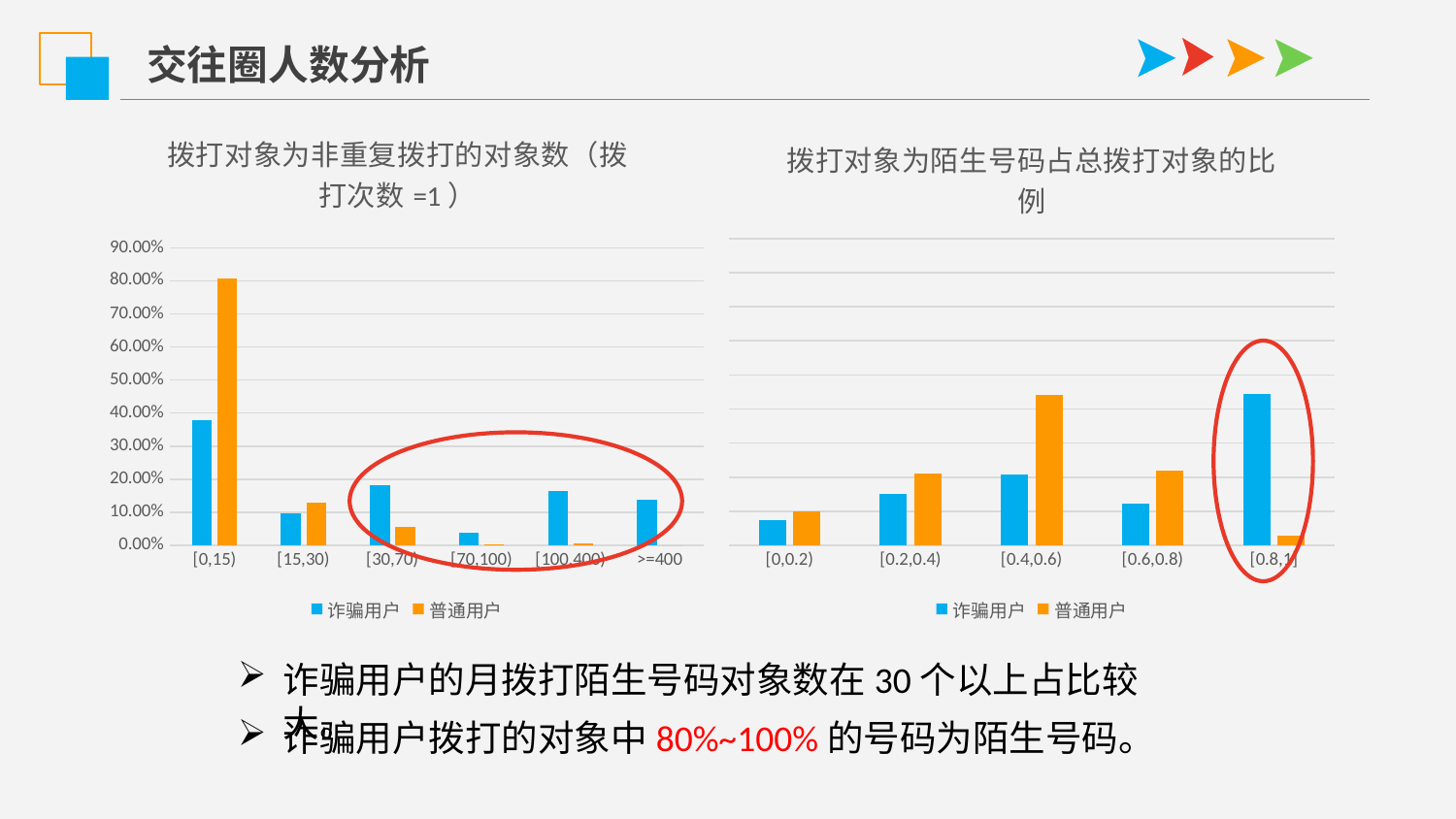

交往圈人数分析

### Chart: 拨打对象为非重复拨打的对象数（拨打次数=1）

| Category | 诈骗用户 | 普通用户 |
|---|---|---|
| [0,15) | 0.3790849673202614 | 0.8066115702479338 |
| [15,30) | 0.09803921568627451 | 0.12892561983471074 |
| [30,70) | 0.1830065359477124 | 0.05619834710743802 |
| [70,100) | 0.0392156862745098 | 0.003305785123966942 |
| [100,400) | 0.16339869281045752 | 0.0049586776859504135 |
| >=400 | 0.13725490196078433 | 0.0 |

### Chart: 拨打对象为陌生号码占总拨打对象的比例

| Category | 诈骗用户 | 普通用户 |
|---|---|---|
| [0,0.2) | 0.07303370786516854 | 0.10091743119266056 |
| [0.2,0.4) | 0.15168539325842698 | 0.21100917431192662 |
| [0.4,0.6) | 0.20786516853932585 | 0.44036697247706424 |
| [0.6,0.8) | 0.12359550561797752 | 0.22018348623853212 |
| [0.8,1] | 0.4438202247191011 | 0.027522935779816515 |

诈骗用户的月拨打陌生号码对象数在30个以上占比较大。
诈骗用户拨打的对象中80%~100%的号码为陌生号码。